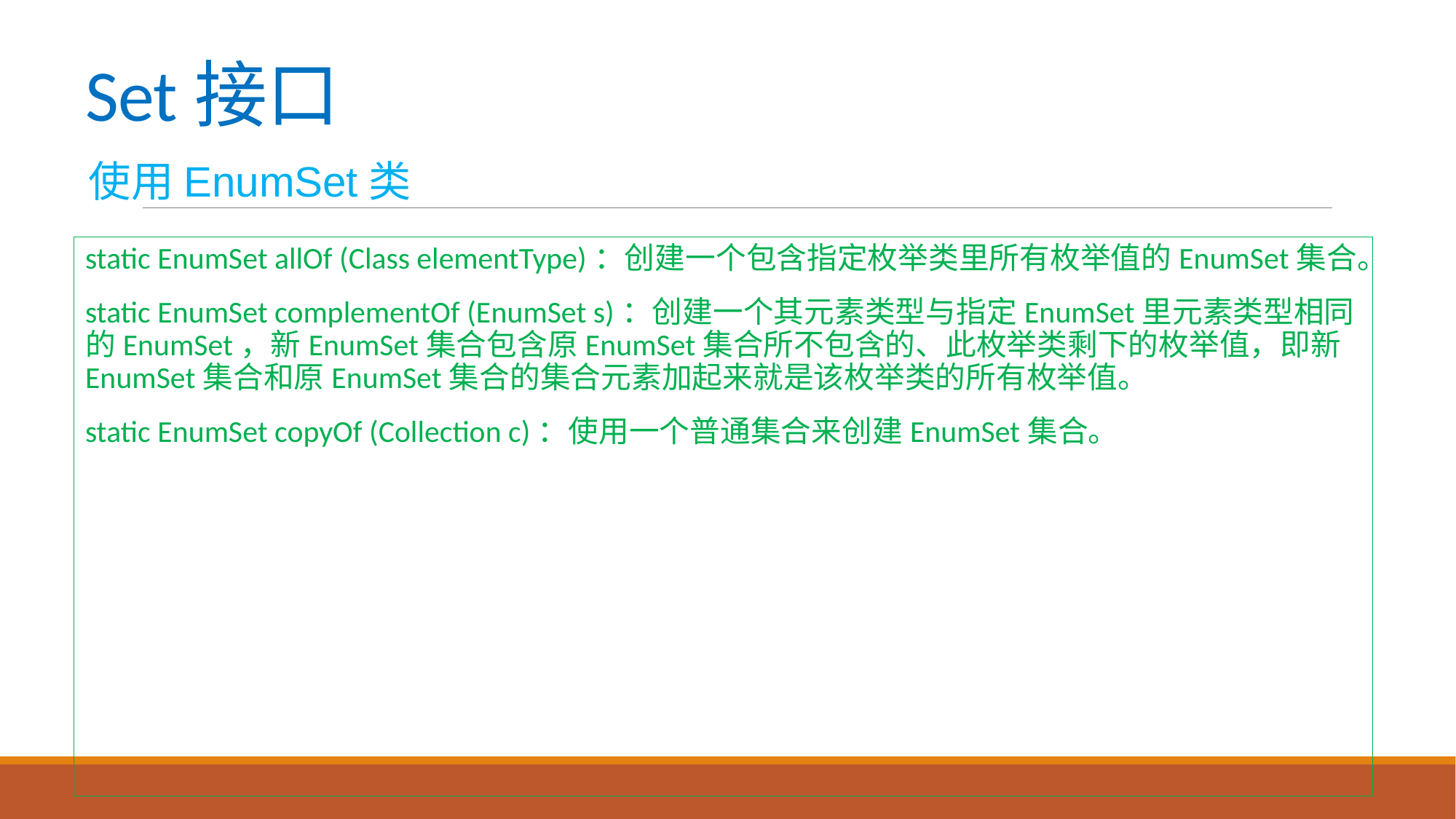

# Set接口
使用EnumSet类
static EnumSet allOf (Class elementType)：创建一个包含指定枚举类里所有枚举值的EnumSet集合。
static EnumSet complementOf (EnumSet s)：创建一个其元素类型与指定EnumSet里元素类型相同的EnumSet，新EnumSet集合包含原EnumSet集合所不包含的、此枚举类剩下的枚举值，即新EnumSet集合和原EnumSet集合的集合元素加起来就是该枚举类的所有枚举值。
static EnumSet copyOf (Collection c)：使用一个普通集合来创建EnumSet集合。